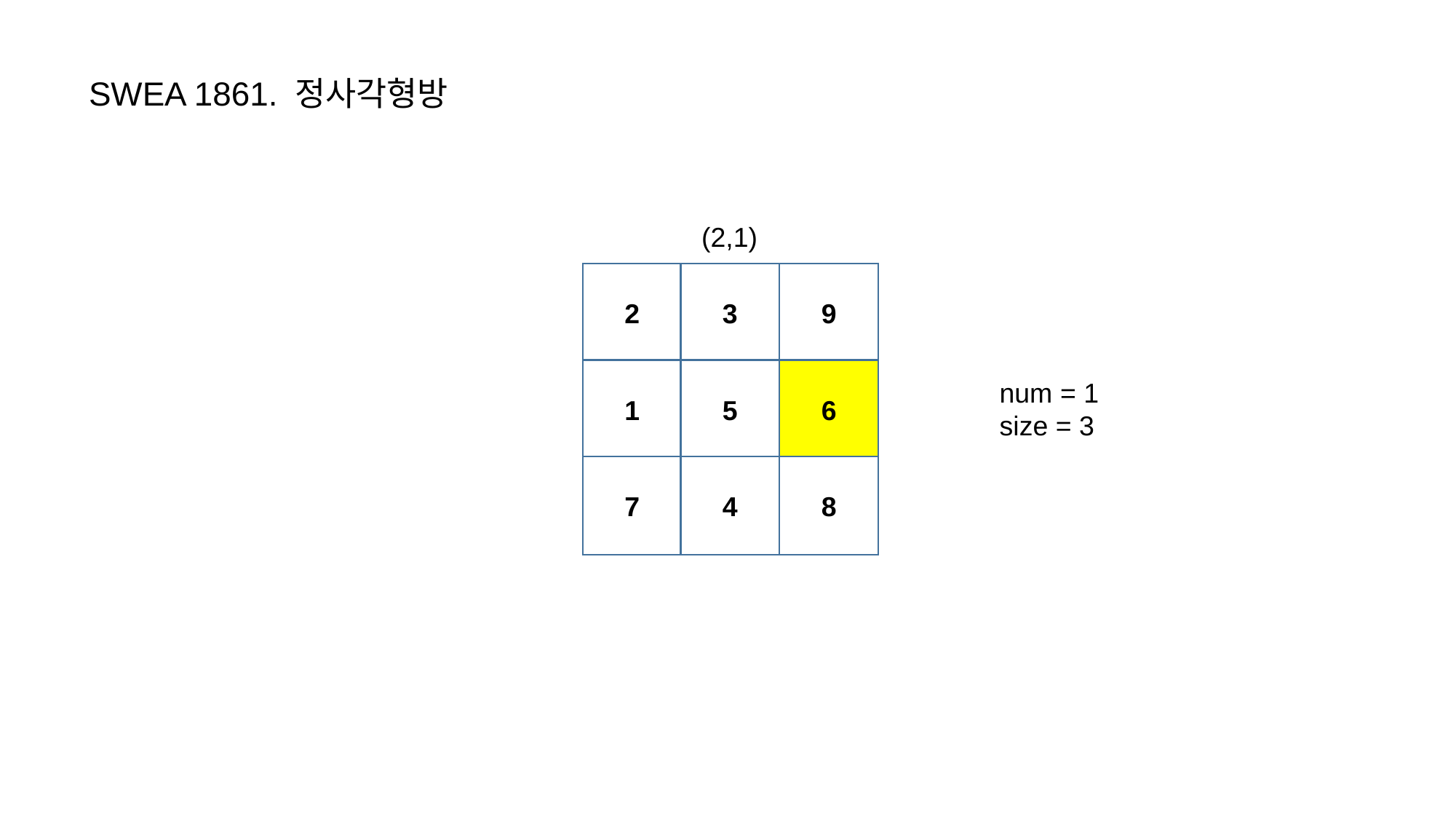

SWEA 1861. 정사각형방
(2,1)
2
3
9
1
5
6
num = 1
size = 3
7
4
8